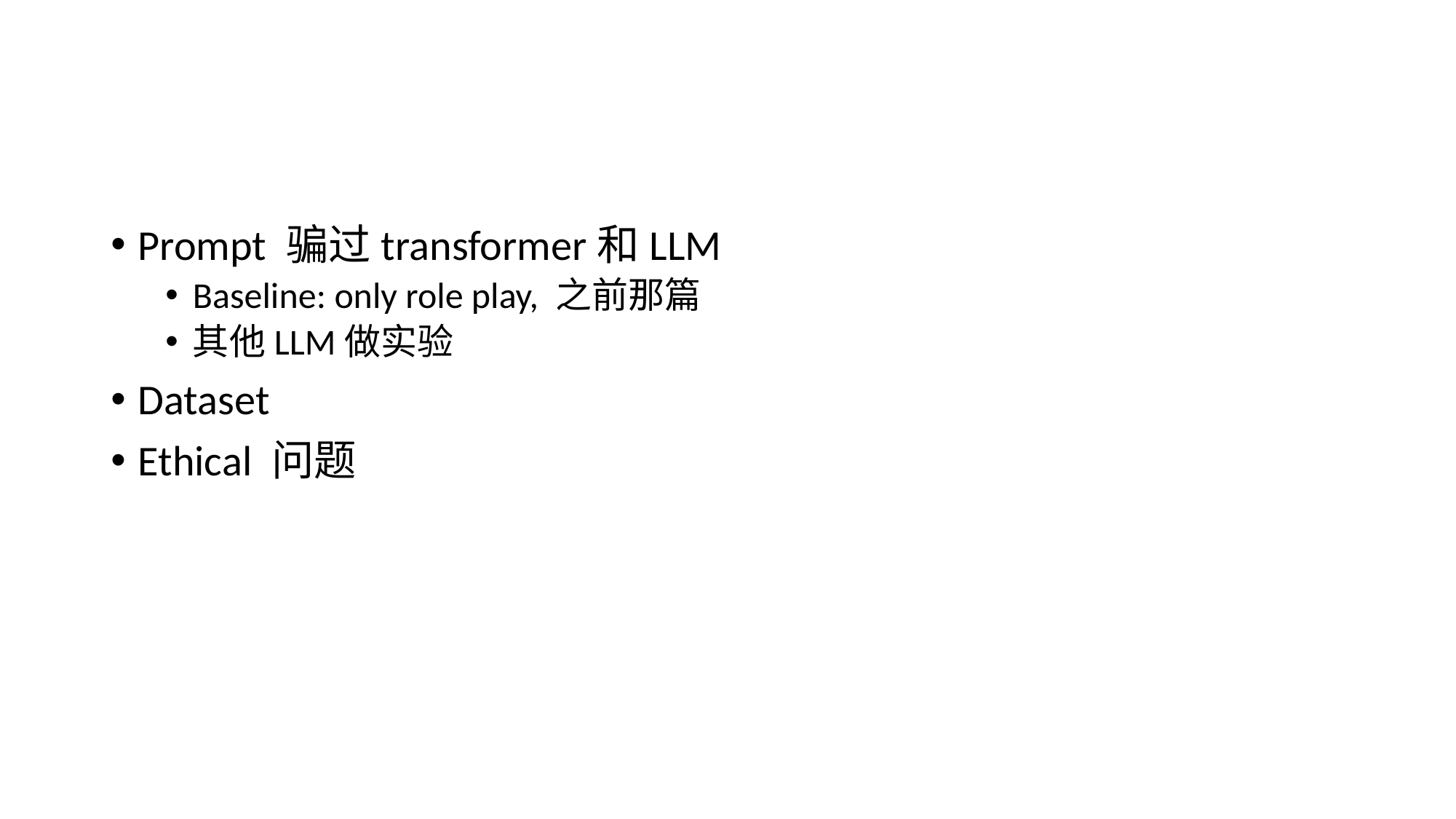

#
Prompt 骗过transformer和LLM
Baseline: only role play, 之前那篇
其他LLM做实验
Dataset
Ethical 问题